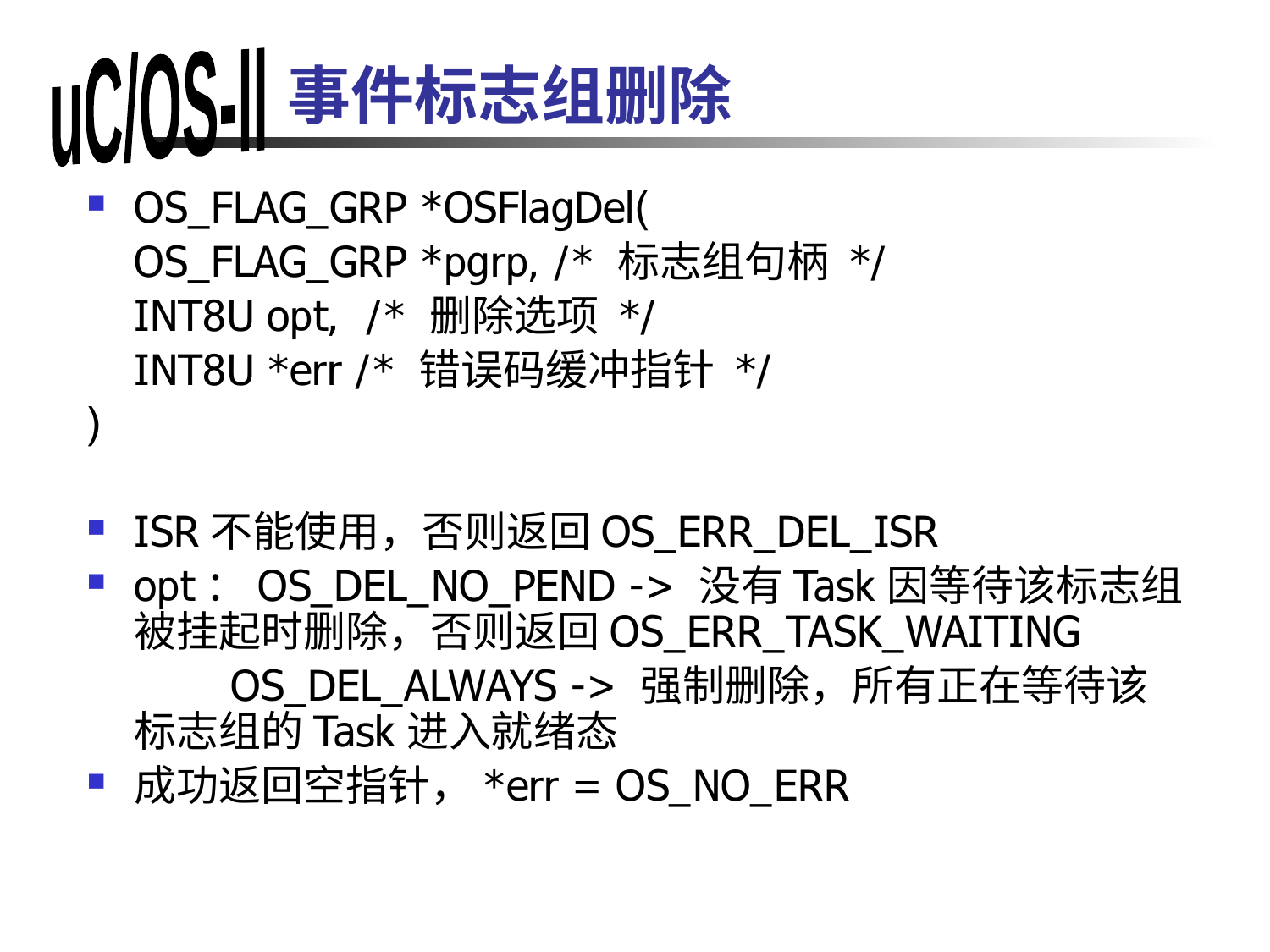

# 事件标志组删除
OS_FLAG_GRP *OSFlagDel(
	OS_FLAG_GRP *pgrp, /* 标志组句柄 */
	INT8U opt,  /* 删除选项 */
	INT8U *err /* 错误码缓冲指针 */
)

ISR不能使用，否则返回OS_ERR_DEL_ISR
opt：OS_DEL_NO_PEND -> 没有Task因等待该标志组被挂起时删除，否则返回OS_ERR_TASK_WAITING
           OS_DEL_ALWAYS -> 强制删除，所有正在等待该标志组的Task进入就绪态
成功返回空指针，*err = OS_NO_ERR